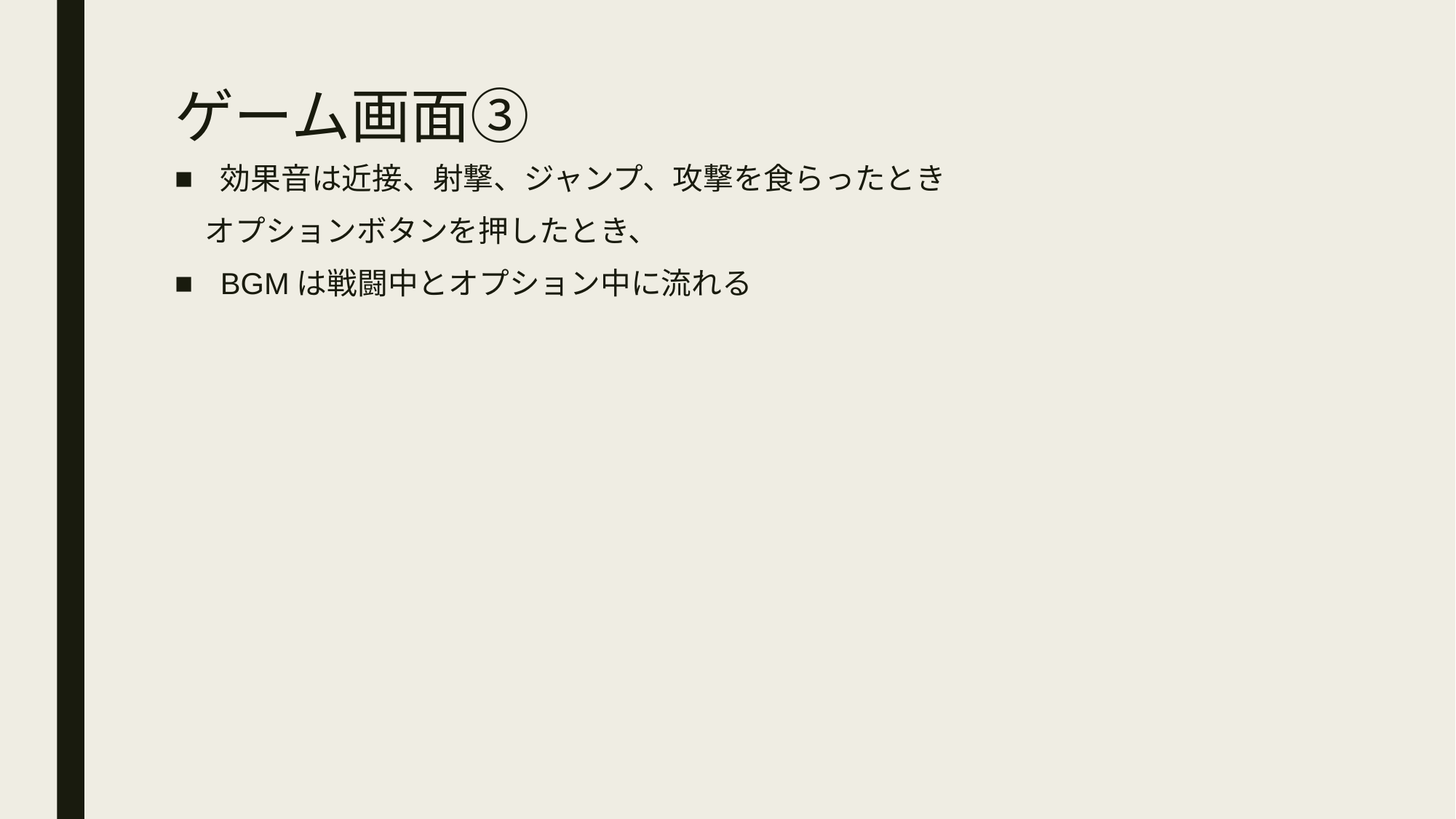

# ゲーム画面③
効果音は近接、射撃、ジャンプ、攻撃を食らったとき
　オプションボタンを押したとき、
BGMは戦闘中とオプション中に流れる